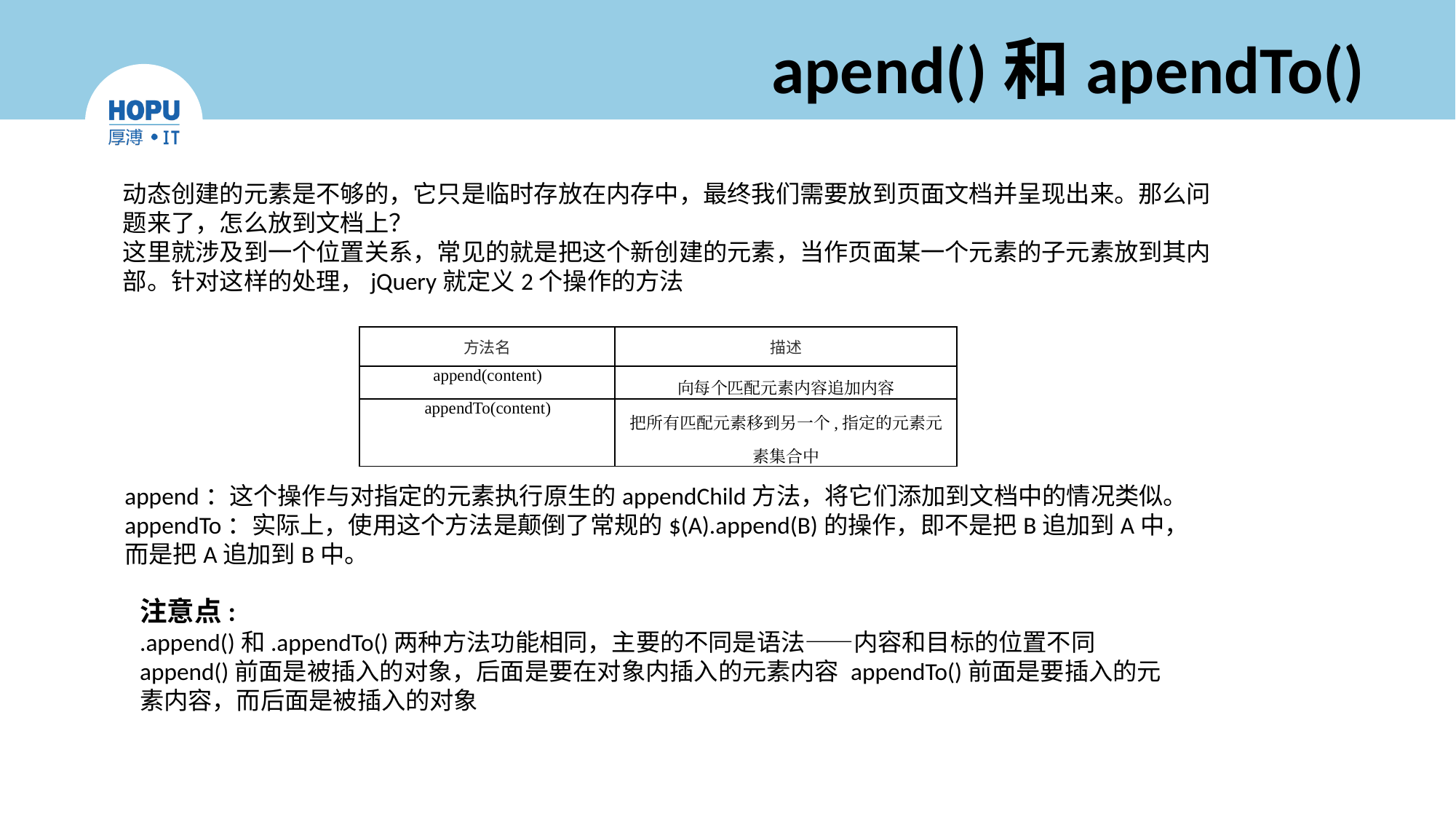

# apend()和apendTo()
动态创建的元素是不够的，它只是临时存放在内存中，最终我们需要放到页面文档并呈现出来。那么问题来了，怎么放到文档上？
这里就涉及到一个位置关系，常见的就是把这个新创建的元素，当作页面某一个元素的子元素放到其内部。针对这样的处理，jQuery就定义2个操作的方法

| 方法名 | 描述 |
| --- | --- |
| append(content) | 向每个匹配元素内容追加内容 |
| appendTo(content) | 把所有匹配元素移到另一个,指定的元素元素集合中 |
append：这个操作与对指定的元素执行原生的appendChild方法，将它们添加到文档中的情况类似。
appendTo：实际上，使用这个方法是颠倒了常规的$(A).append(B)的操作，即不是把B追加到A中，而是把A追加到B中。
注意点:
.append()和.appendTo()两种方法功能相同，主要的不同是语法——内容和目标的位置不同
append()前面是被插入的对象，后面是要在对象内插入的元素内容 appendTo()前面是要插入的元素内容，而后面是被插入的对象